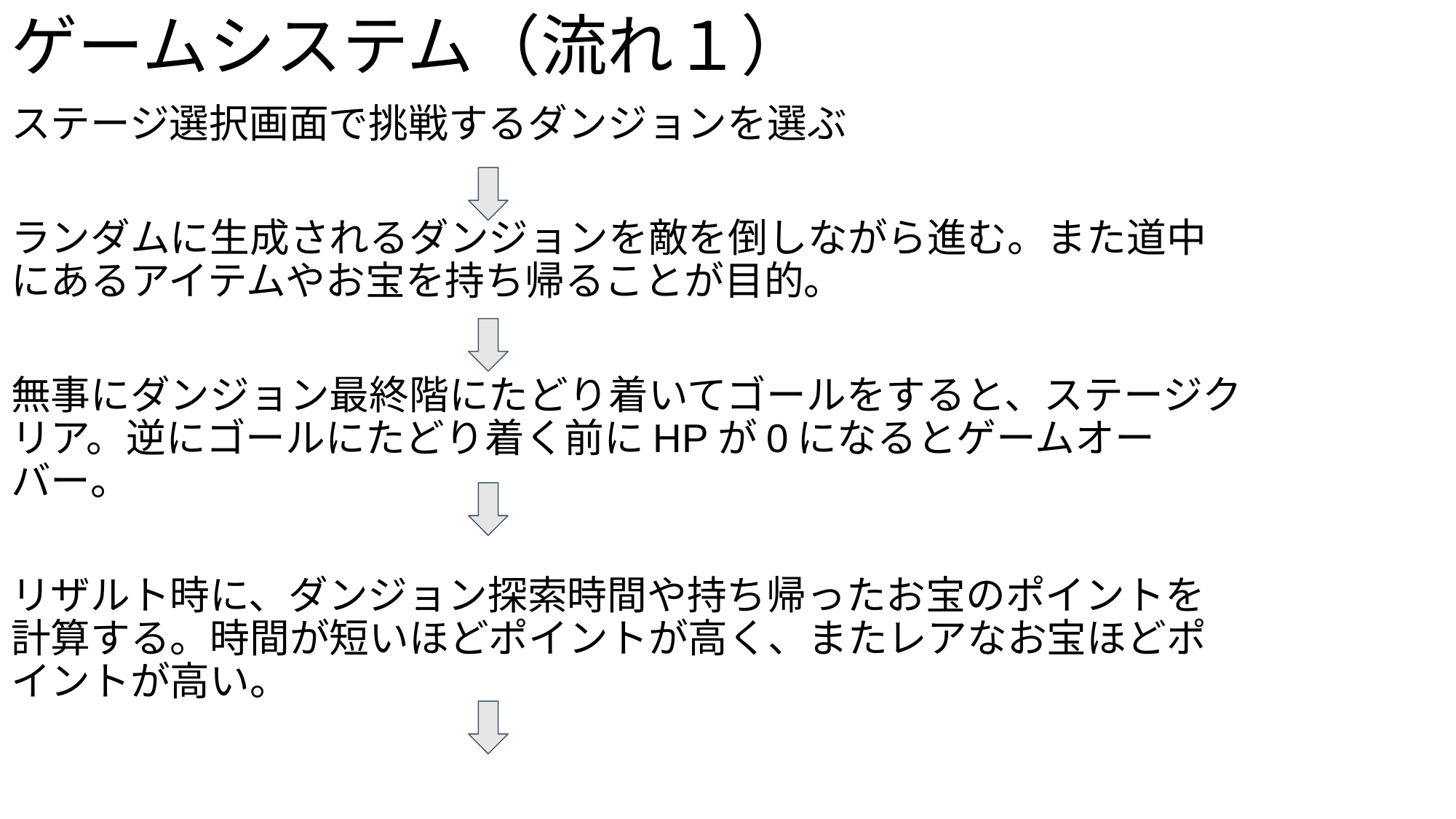

# ゲームシステム（流れ１）
ステージ選択画面で挑戦するダンジョンを選ぶ

ランダムに生成されるダンジョンを敵を倒しながら進む。また道中にあるアイテムやお宝を持ち帰ることが目的。

無事にダンジョン最終階にたどり着いてゴールをすると、ステージクリア。逆にゴールにたどり着く前にHPが0になるとゲームオーバー。

リザルト時に、ダンジョン探索時間や持ち帰ったお宝のポイントを計算する。時間が短いほどポイントが高く、またレアなお宝ほどポイントが高い。